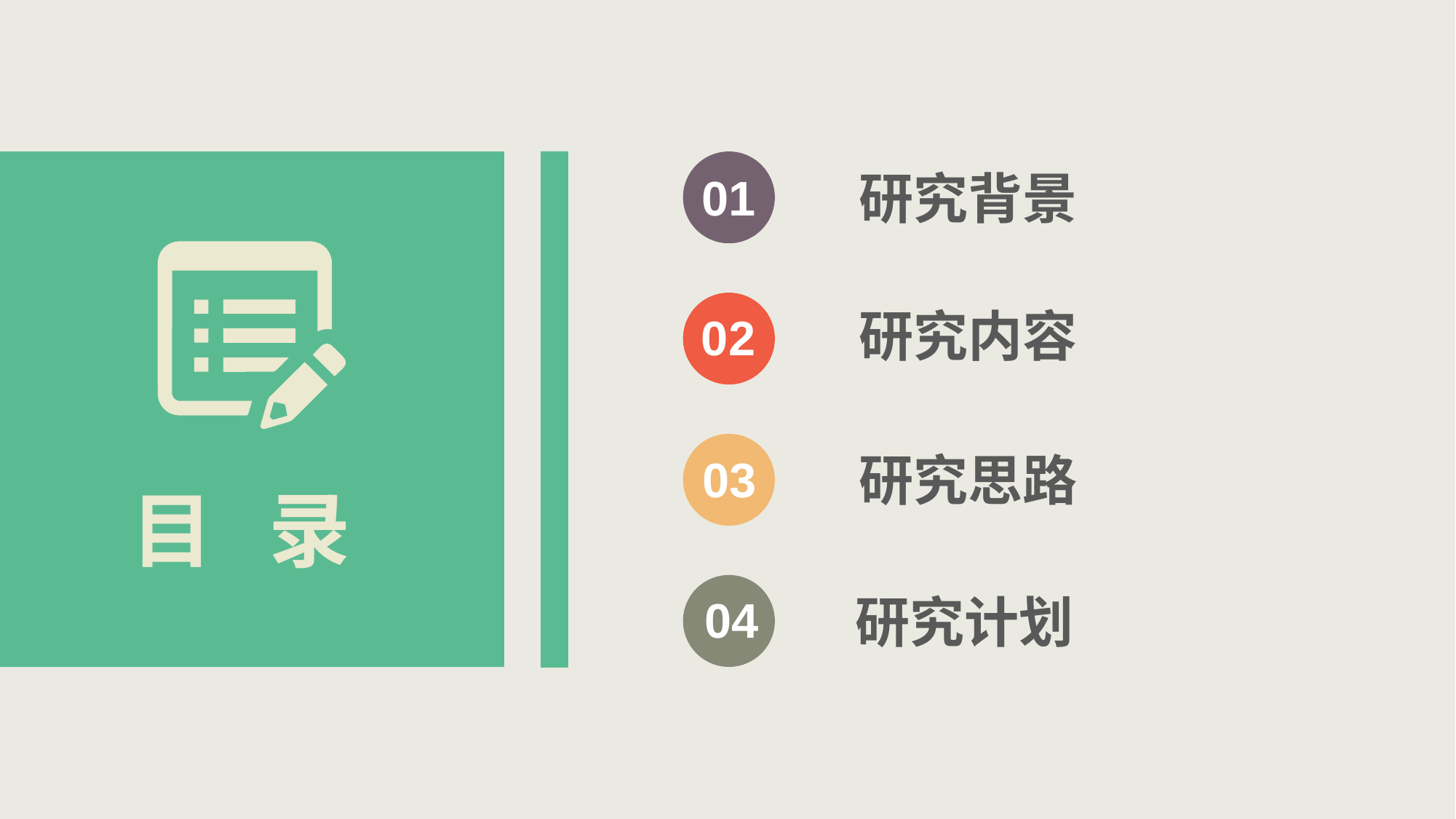

01
研究背景

02
研究内容

03
研究思路
目   录

04
研究计划